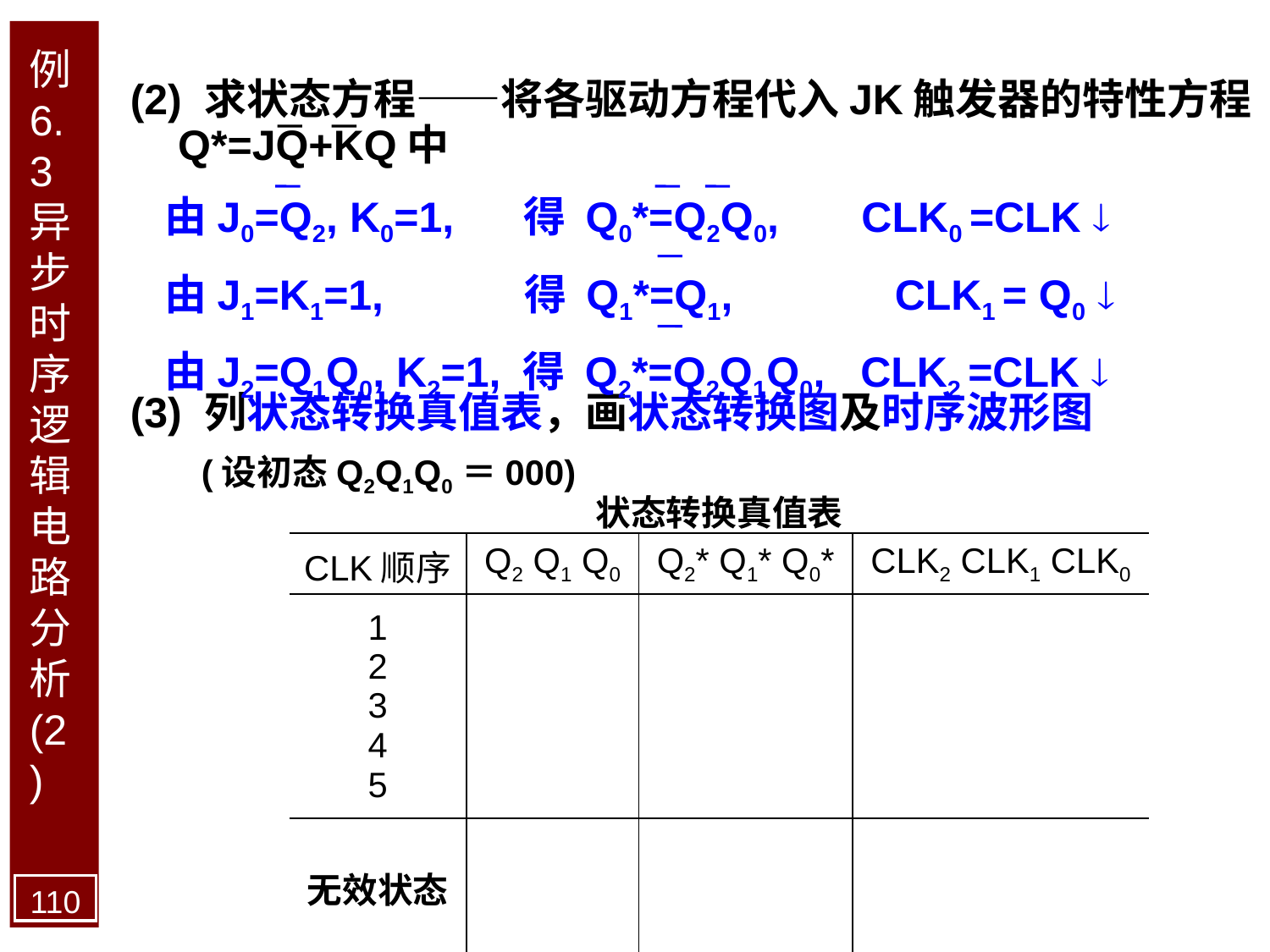

例6.3 异步时序逻辑电路分析(2)
(2) 求状态方程——将各驱动方程代入JK触发器的特性方程Q*=JQ+KQ中

由J0=Q2, K0=1,     得 Q0*=Q2Q0,       CLK0 =CLK ↓
由J1=K1=1,           得 Q1*=Q1,	    CLK1 = Q0 ↓
由J2=Q1Q0, K2=1, 得 Q2*=Q2Q1Q0,   CLK2 =CLK ↓

(3) 列状态转换真值表，画状态转换图及时序波形图
      (设初态Q2Q1Q0＝000)
| 状态转换真值表 |  |  |  |
| --- | --- | --- | --- |
| CLK顺序 | Q2 Q1 Q0 | Q2\* Q1\* Q0\* | CLK2 CLK1 CLK0 |
| 1 2 3 4 5 |  |  |  |
| 无效状态 |  |  |  |
110